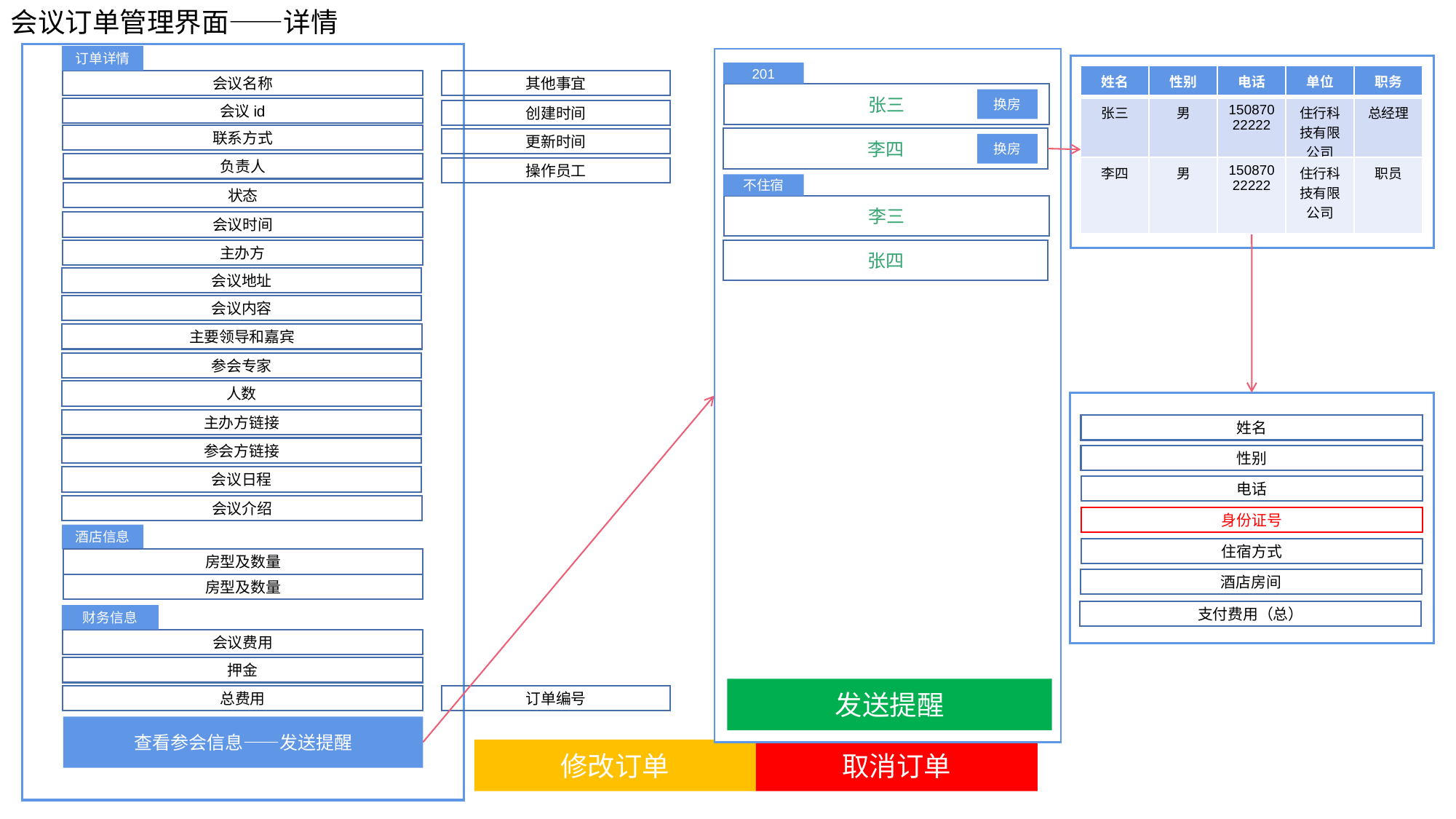

会议订单管理界面——详情

订单详情

201
| 姓名 | 性别 | 电话 | 单位 | 职务 |
| --- | --- | --- | --- | --- |
| 张三 | 男 | 15087022222 | 住行科技有限公司 | 总经理 |
| 李四 | 男 | 15087022222 | 住行科技有限公司 | 职员 |
会议名称
其他事宜
张三
换房
会议id
创建时间
联系方式
李四
更新时间
换房
负责人
操作员工
不住宿
状态
李三
会议时间
主办方
张四
会议地址
会议内容
主要领导和嘉宾
参会专家
人数

主办方链接
姓名
参会方链接
性别
会议日程
电话
会议介绍
身份证号
酒店信息
住宿方式
房型及数量
酒店房间
房型及数量
支付费用（总）
财务信息
会议费用
押金
发送提醒
总费用
订单编号
查看参会信息——发送提醒
修改订单
取消订单